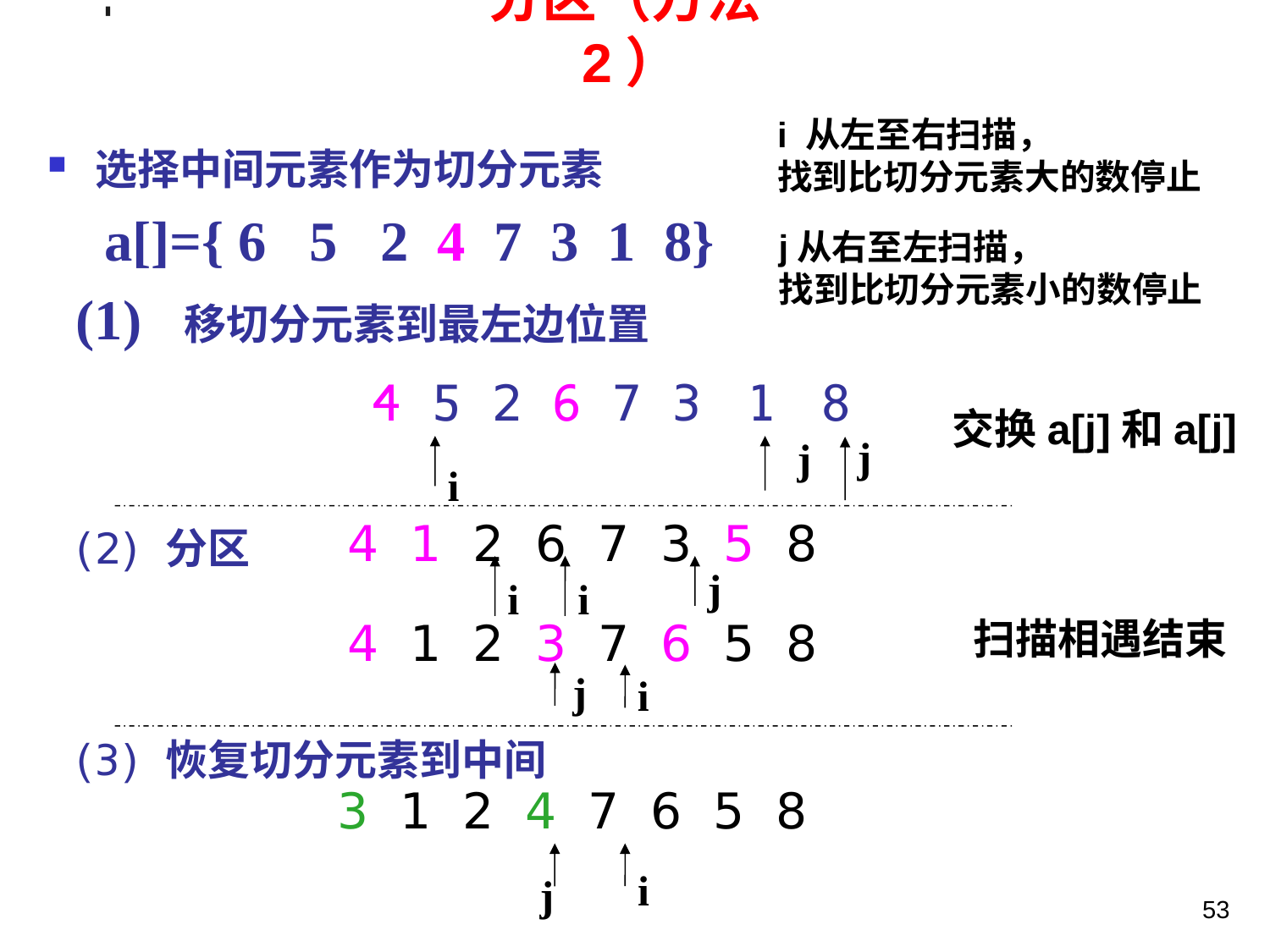

# 分区（方法2）
i 从左至右扫描，
找到比切分元素大的数停止
选择中间元素作为切分元素
    a[]={ 6   5   2  4  7  3  1  8}
  (1)  移切分元素到最左边位置
                   4  5  2  6  7  3   1   8

j从右至左扫描，
找到比切分元素小的数停止
交换a[j]和a[j]

j

j

i

4  1  2  6  7  3  5  8
(2) 分区

i

i

j
4  1  2  3  7  6  5  8
 扫描相遇结束

j

i

(3) 恢复切分元素到中间
3  1  2  4  7  6  5  8

     j

i
53